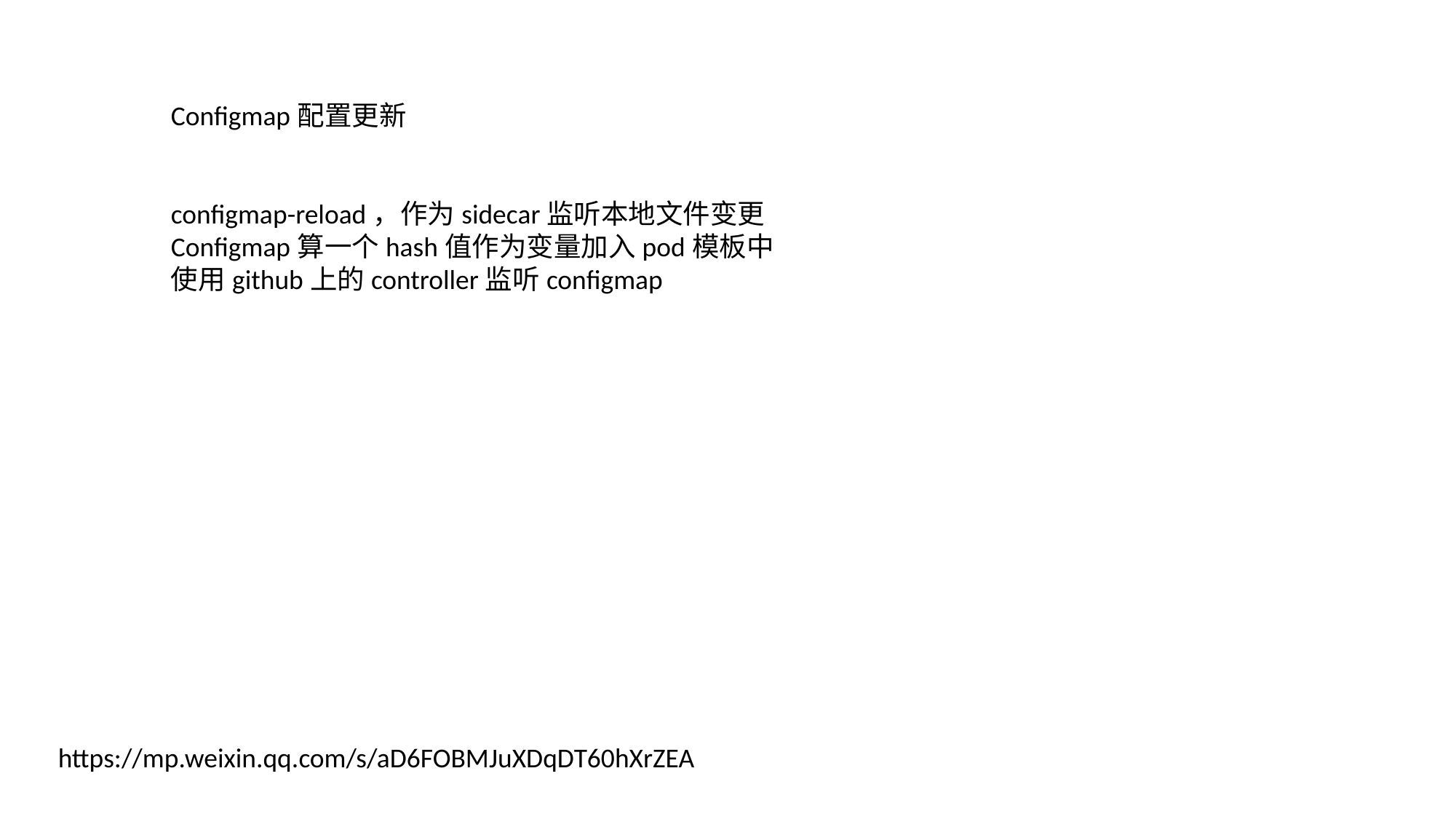

Configmap配置更新

configmap-reload，作为sidecar监听本地文件变更
Configmap算一个hash值作为变量加入pod模板中
使用github上的controller监听configmap
https://mp.weixin.qq.com/s/aD6FOBMJuXDqDT60hXrZEA